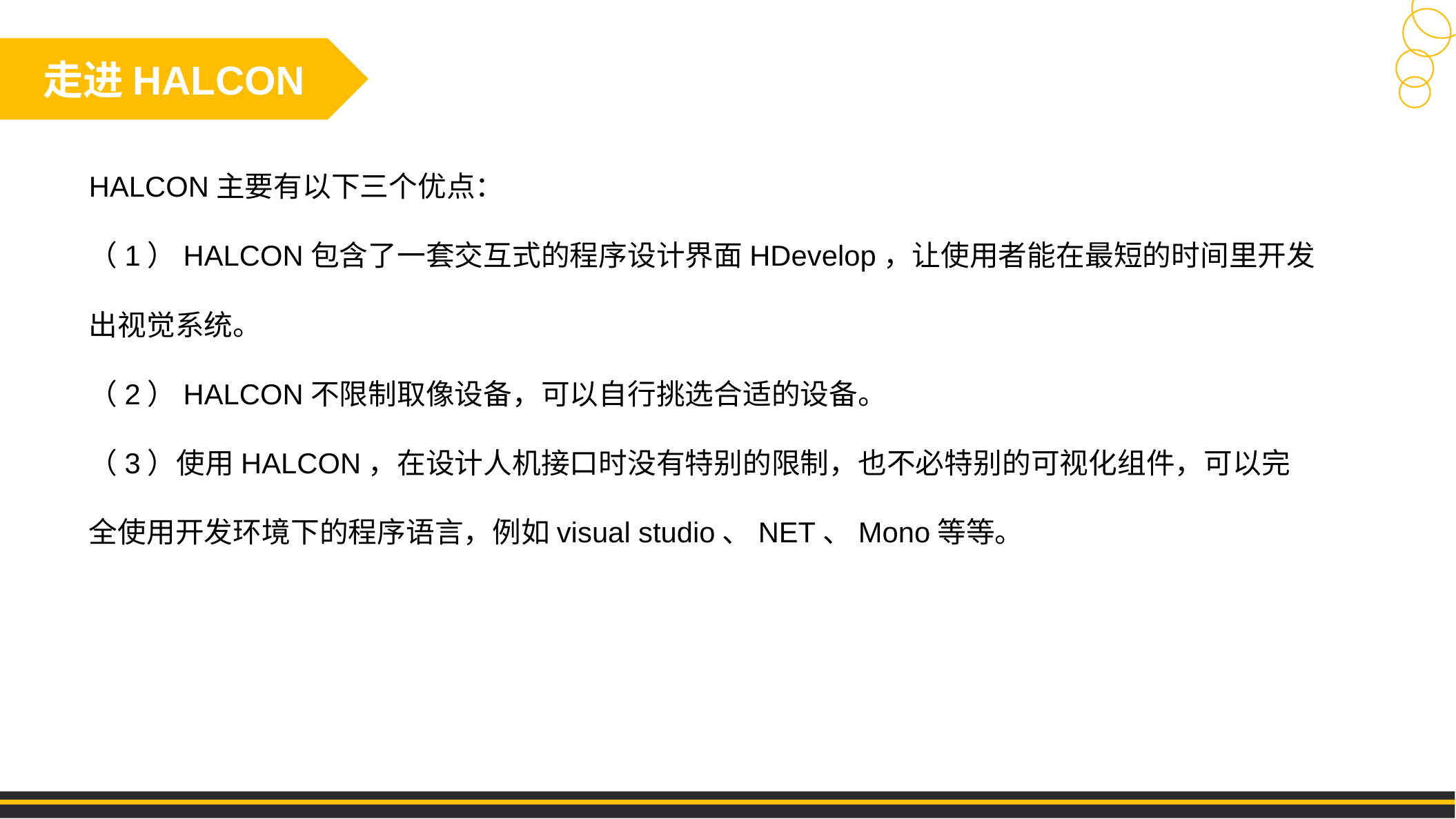

走进HALCON
HALCON主要有以下三个优点：
（1）HALCON包含了一套交互式的程序设计界面HDevelop，让使用者能在最短的时间里开发出视觉系统。
（2）HALCON不限制取像设备，可以自行挑选合适的设备。
（3）使用HALCON，在设计人机接口时没有特别的限制，也不必特别的可视化组件，可以完全使用开发环境下的程序语言，例如visual studio、NET、Mono等等。